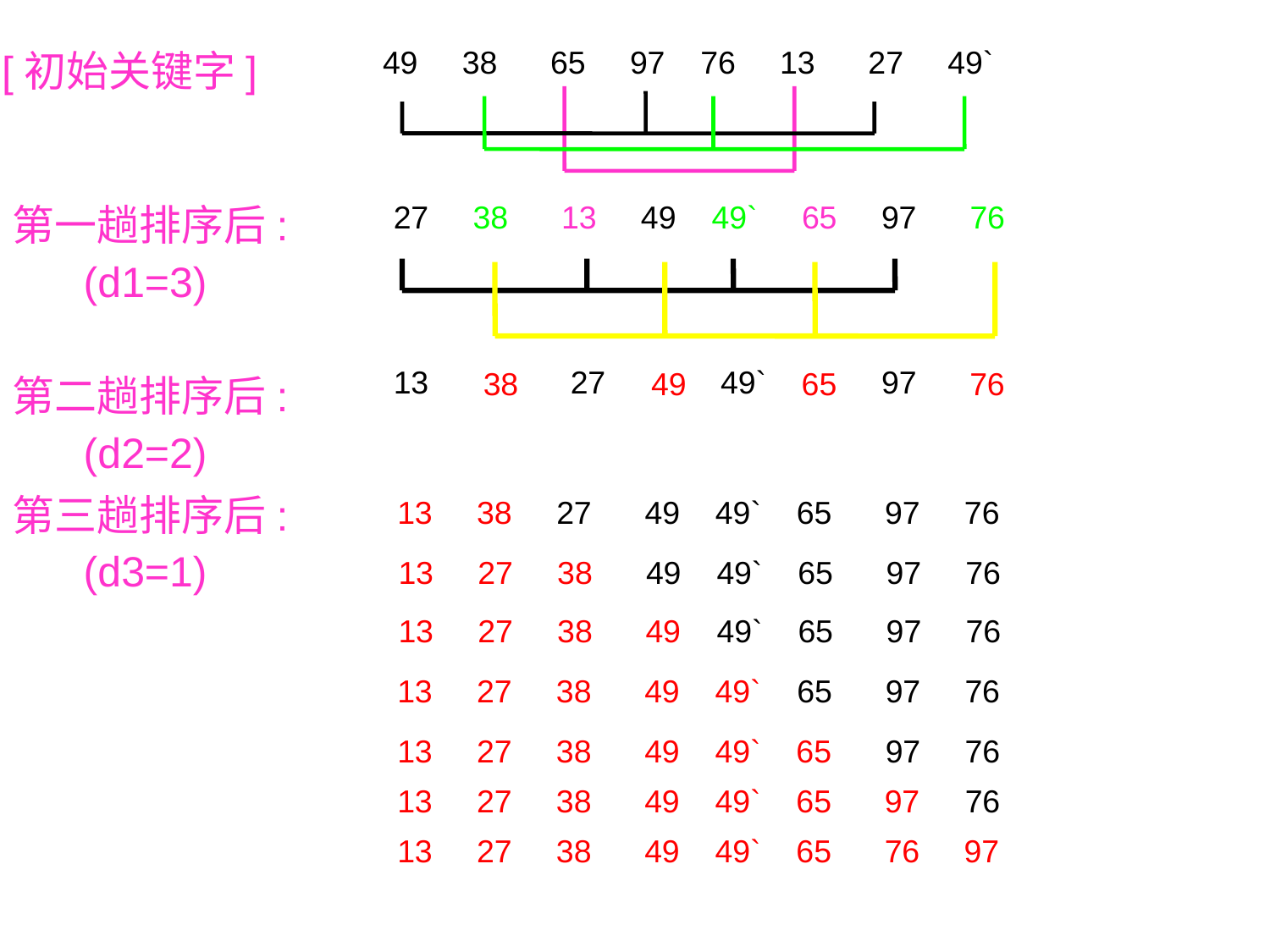

49     38      65     97    76     13      27     49`
[初始关键字]

27     38      13     49    49`     65     97      76
第一趟排序后:
      (d1=3)

13                27             49`             97
 38               49             65               76
第二趟排序后:
      (d2=2)
13     38     27      49    49`    65      97     76
第三趟排序后:
      (d3=1)
13     27     38      49    49`    65      97     76
13     27     38      49    49`    65      97     76
13     27     38      49    49`    65      97     76
13     27     38      49    49`    65      97     76
13     27     38      49    49`    65      97     76
13     27     38      49    49`    65      76     97
12